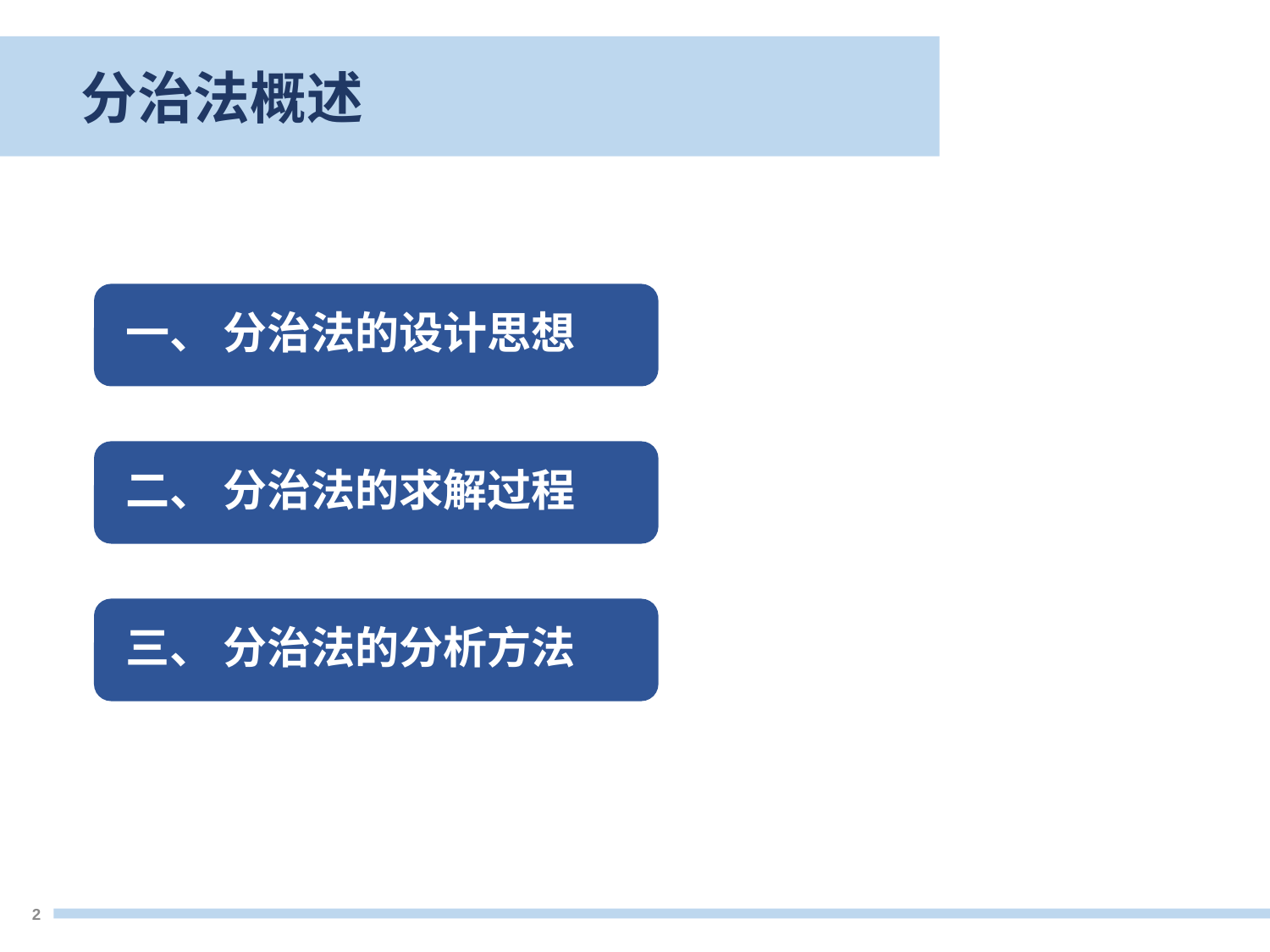

分治法概述
一、 分治法的设计思想
二、 分治法的求解过程
三、 分治法的分析方法
2